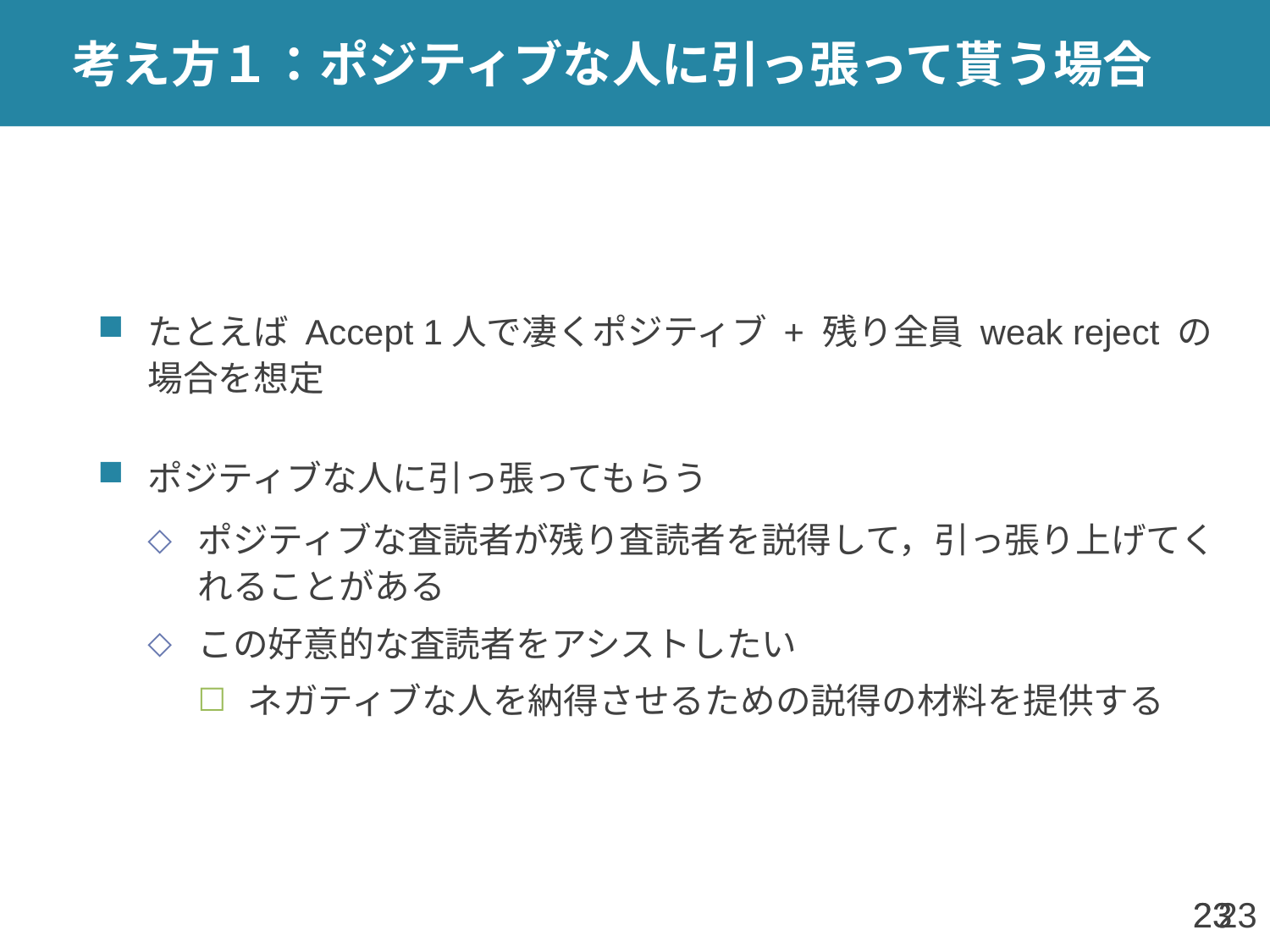

# 考え方１：ポジティブな人に引っ張って貰う場合
たとえば Accept 1人で凄くポジティブ + 残り全員 weak reject の場合を想定
ポジティブな人に引っ張ってもらう
ポジティブな査読者が残り査読者を説得して，引っ張り上げてくれることがある
この好意的な査読者をアシストしたい
ネガティブな人を納得させるための説得の材料を提供する
23